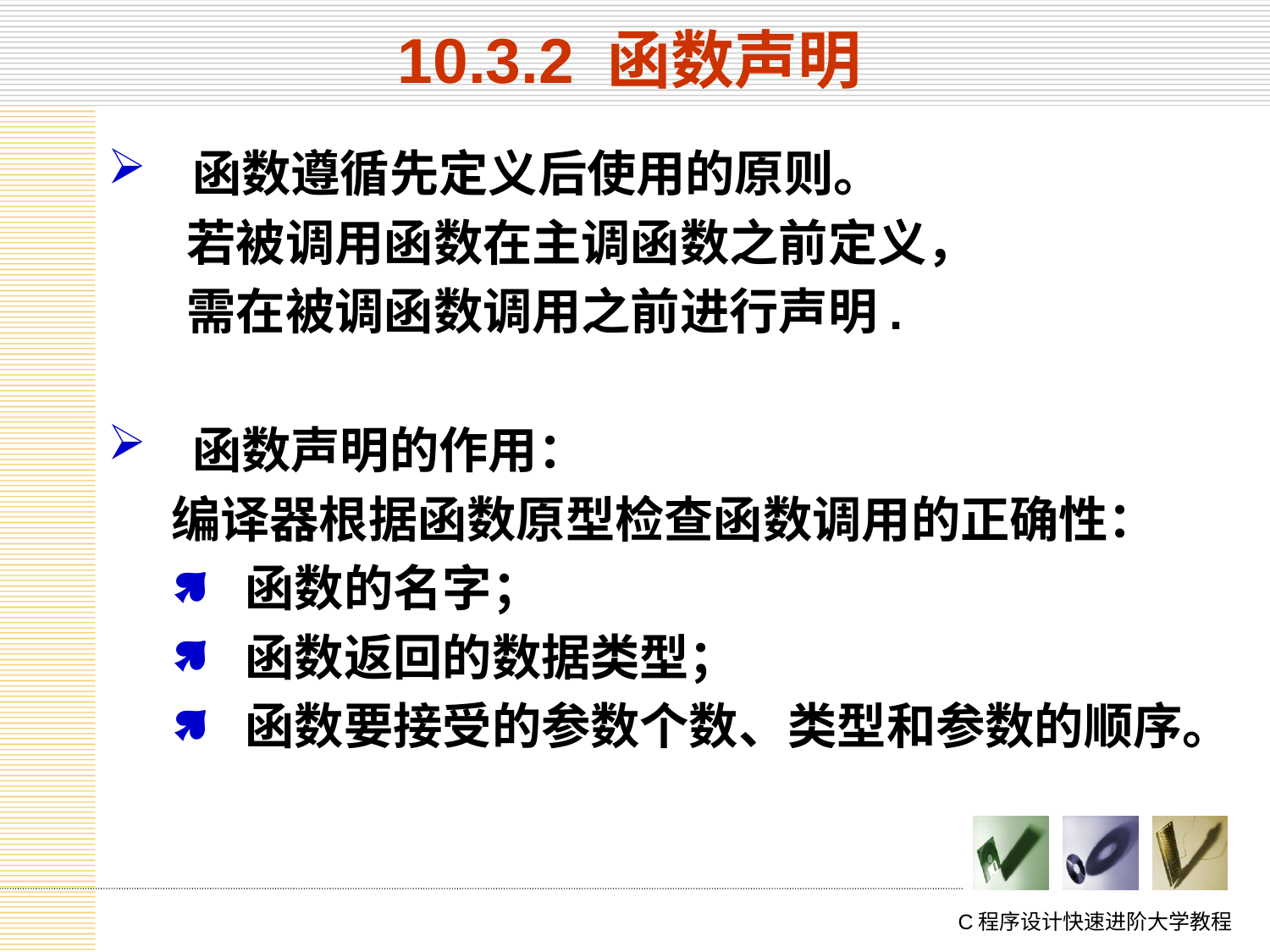

# 10.3.2 函数声明
函数遵循先定义后使用的原则。
      若被调用函数在主调函数之前定义，
      需在被调函数调用之前进行声明.

函数声明的作用：
编译器根据函数原型检查函数调用的正确性：
函数的名字；
函数返回的数据类型；
函数要接受的参数个数、类型和参数的顺序。

28
C程序设计快速进阶大学教程